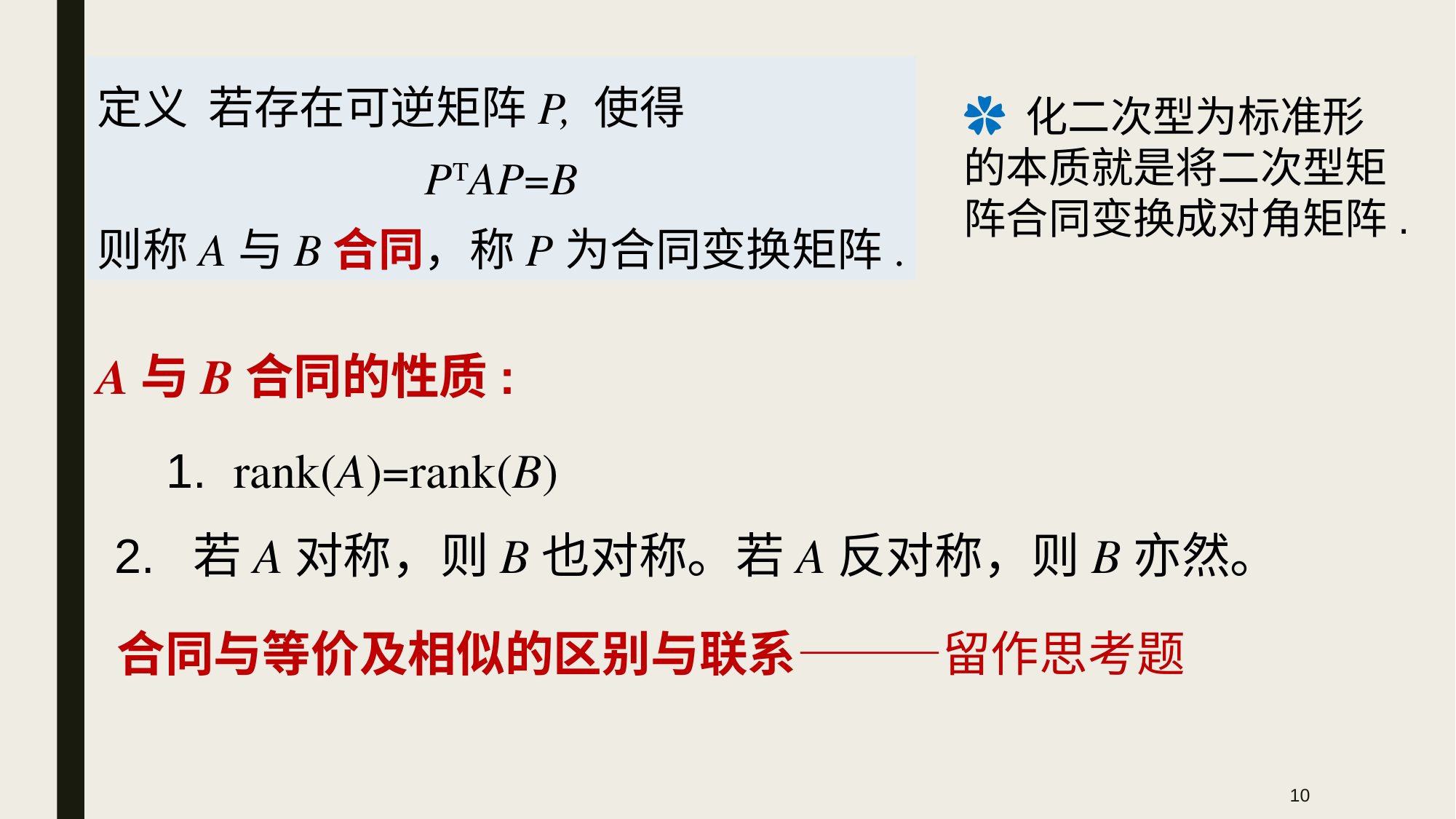

定义  若存在可逆矩阵P, 使得
PTAP=B
则称A与B合同，称P为合同变换矩阵.
✿ 化二次型为标准形的本质就是将二次型矩阵合同变换成对角矩阵.
A与B合同的性质:
1.  rank(A)=rank(B)
2.  若A对称，则B也对称。若A反对称，则B亦然。
合同与等价及相似的区别与联系———留作思考题

10